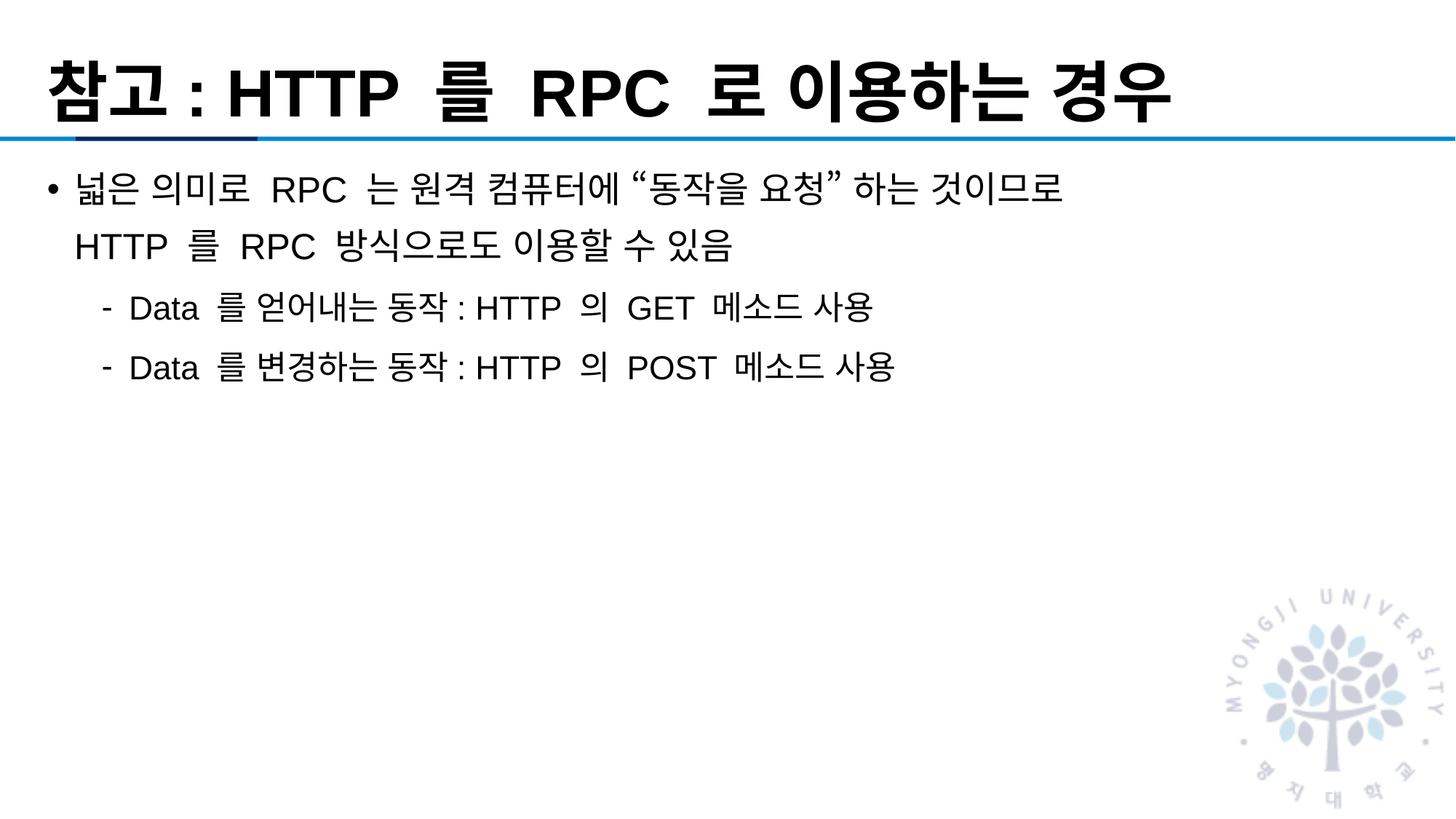

# 참고: HTTP 를 RPC 로 이용하는 경우
넓은 의미로 RPC 는 원격 컴퓨터에 “동작을 요청” 하는 것이므로
HTTP 를 RPC 방식으로도 이용할 수 있음
Data 를 얻어내는 동작: HTTP 의 GET 메소드 사용
Data 를 변경하는 동작: HTTP 의 POST 메소드 사용